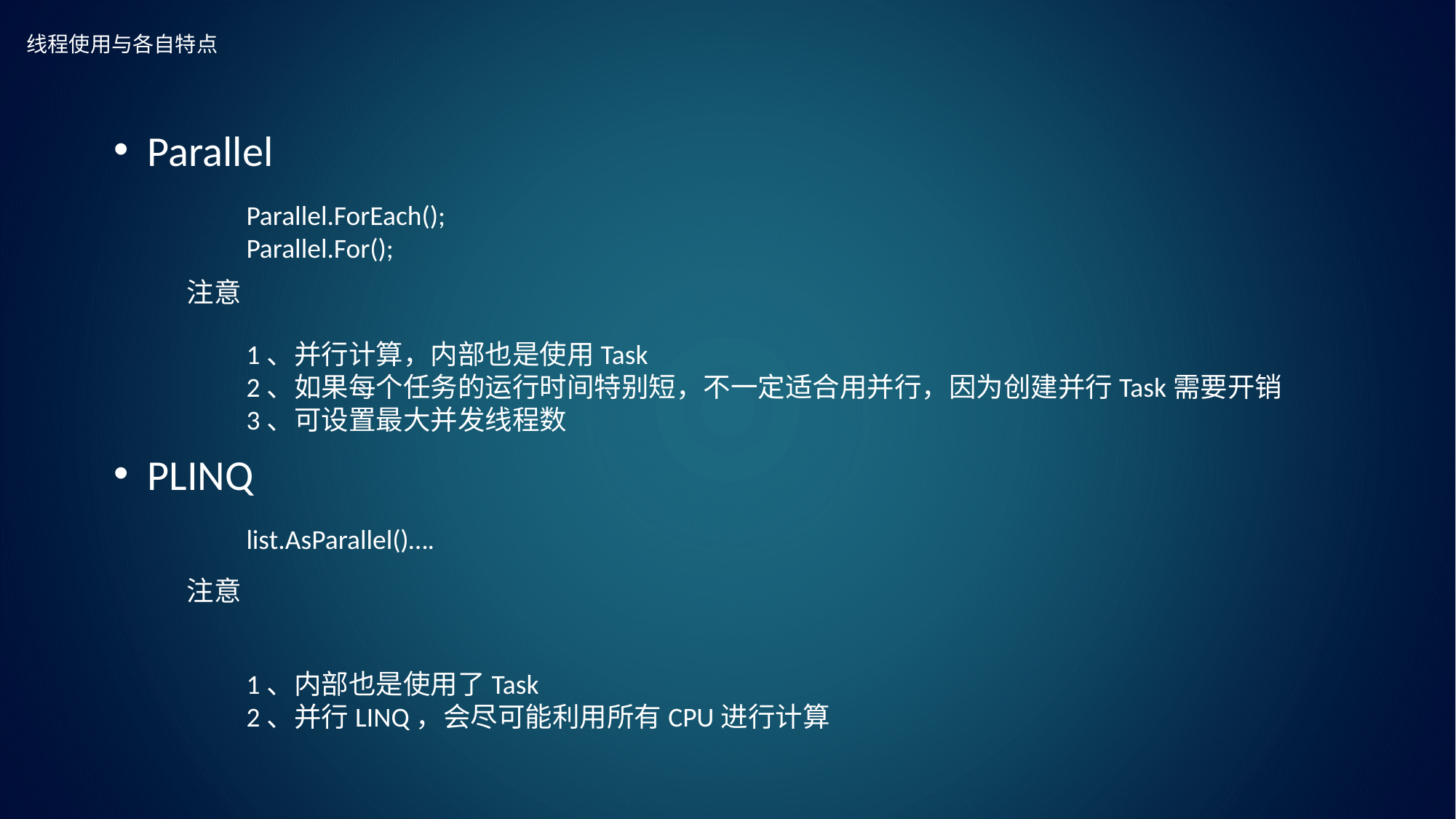

# 线程使用与各自特点
Parallel
Parallel.ForEach();
Parallel.For();
注意
1、并行计算，内部也是使用Task
2、如果每个任务的运行时间特别短，不一定适合用并行，因为创建并行Task需要开销
3、可设置最大并发线程数
PLINQ
list.AsParallel()….
注意
1、内部也是使用了Task
2、并行LINQ，会尽可能利用所有CPU进行计算